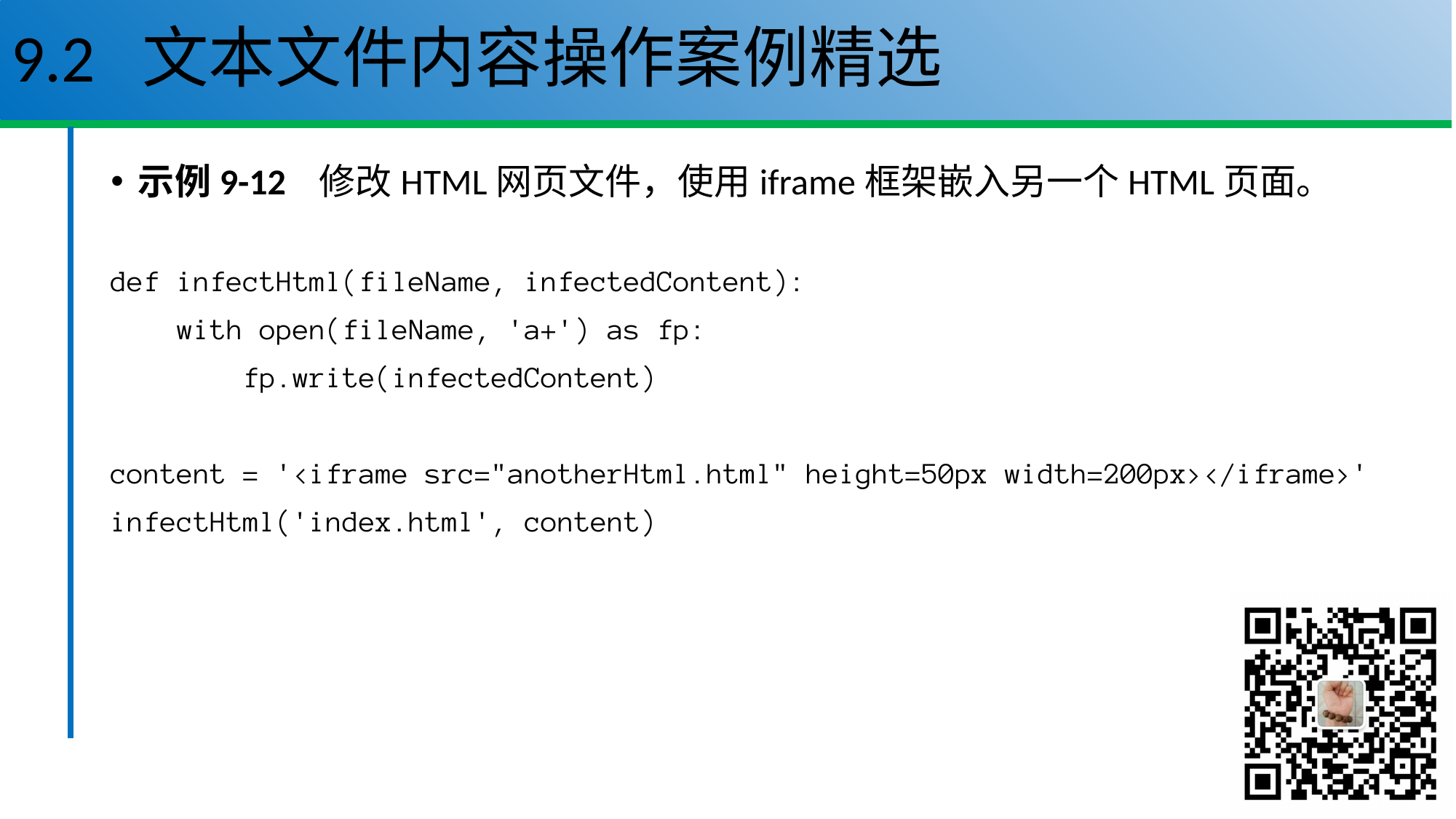

# 9.2  文本文件内容操作案例精选
示例9-12   修改HTML网页文件，使用iframe框架嵌入另一个HTML页面。

def infectHtml(fileName, infectedContent):
    with open(fileName, 'a+') as fp:
        fp.write(infectedContent)

content = '<iframe src="anotherHtml.html" height=50px width=200px></iframe>'
infectHtml('index.html', content)
23